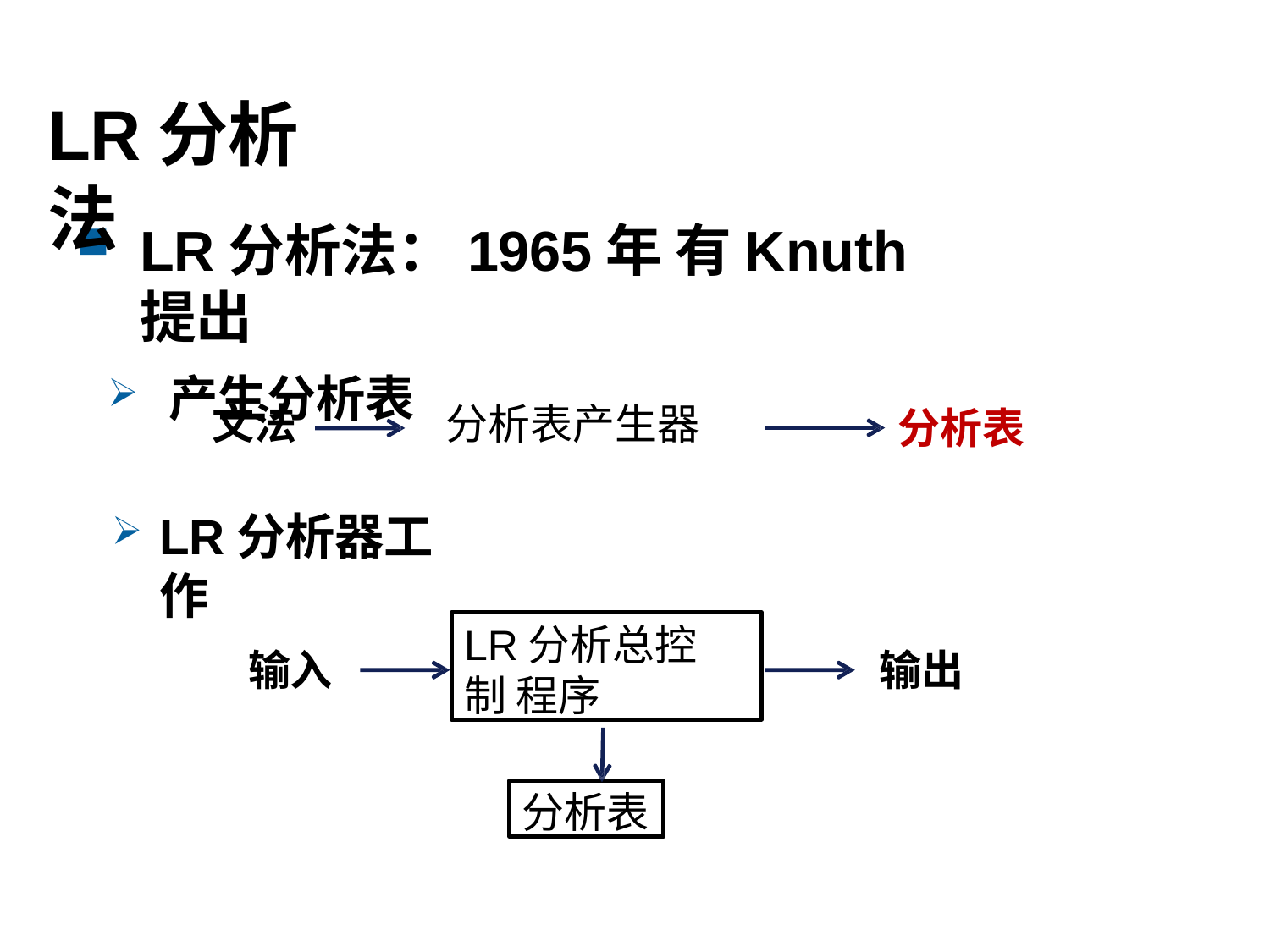

LR分析法
LR分析法：1965年 有Knuth提出
产生分析表
文法	分析表产生器
分析表

LR分析器工作
LR分析总控制 程序
输入
输出

分析表